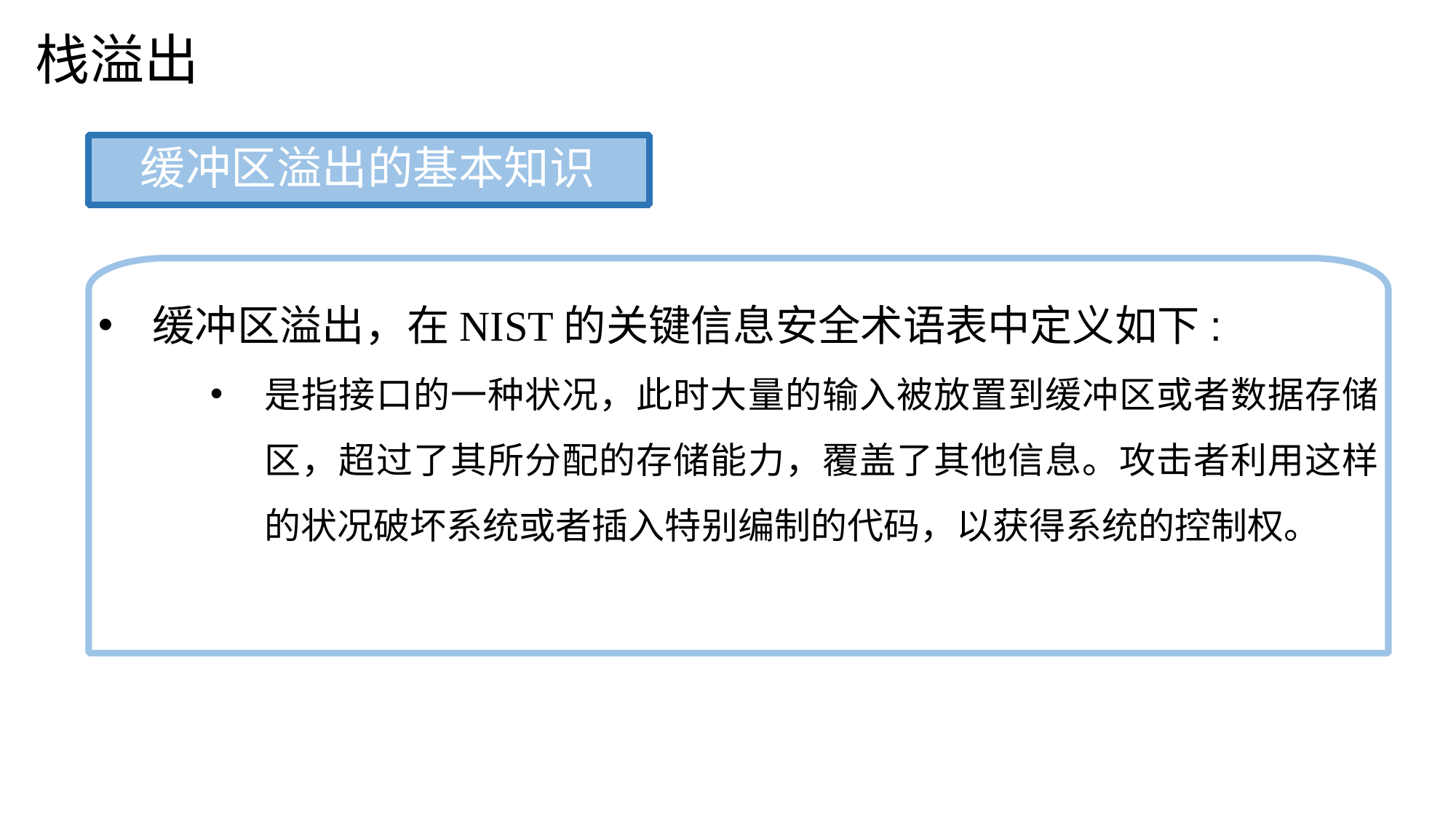

栈溢出

缓冲区溢出的基本知识
缓冲区溢出，在NIST的关键信息安全术语表中定义如下:
是指接口的一种状况，此时大量的输入被放置到缓冲区或者数据存储区，超过了其所分配的存储能力，覆盖了其他信息。攻击者利用这样的状况破坏系统或者插入特别编制的代码，以获得系统的控制权。